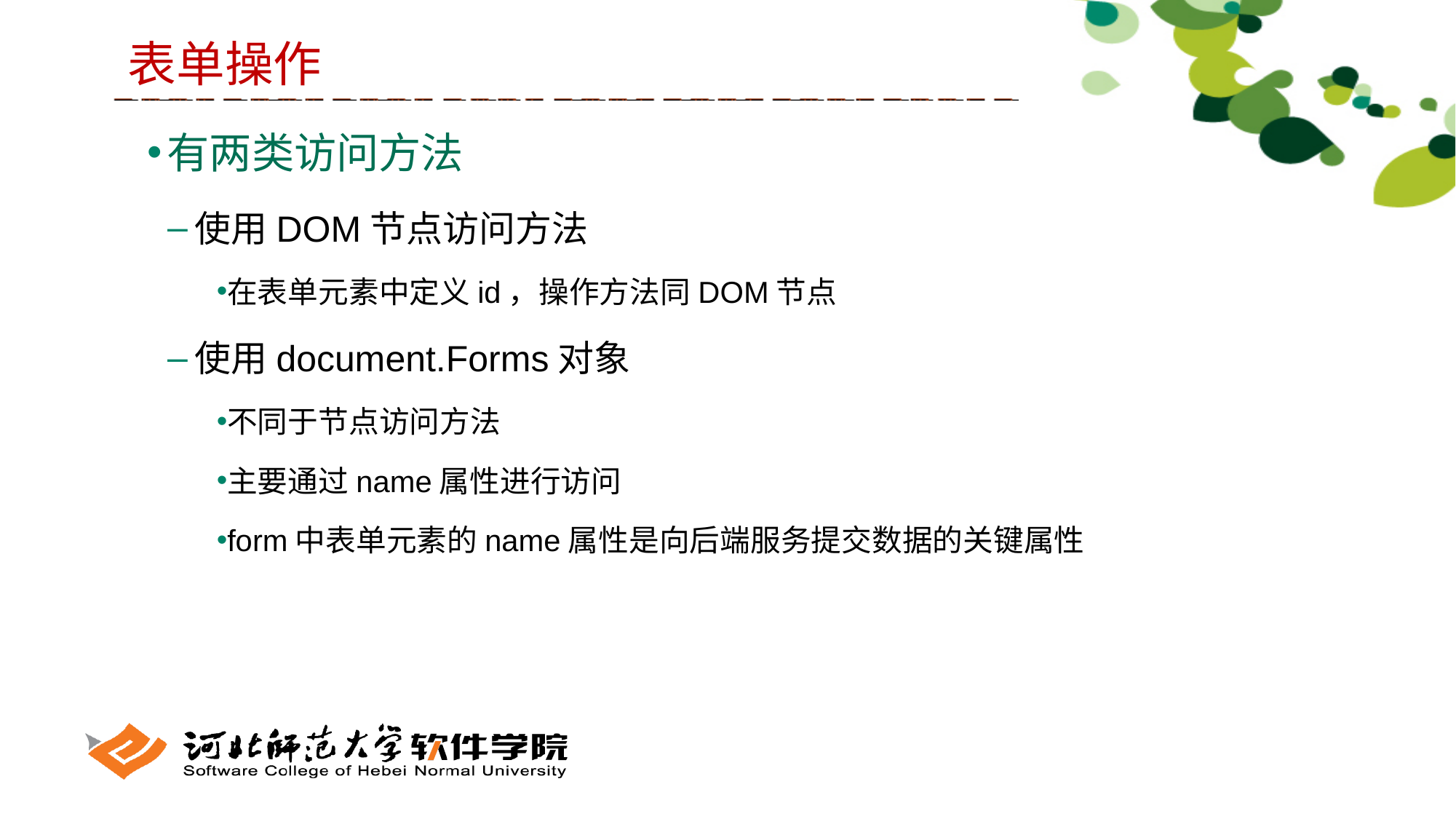

表单操作
有两类访问方法
使用DOM节点访问方法
在表单元素中定义id，操作方法同DOM节点
使用document.Forms对象
不同于节点访问方法
主要通过name属性进行访问
form中表单元素的name属性是向后端服务提交数据的关键属性